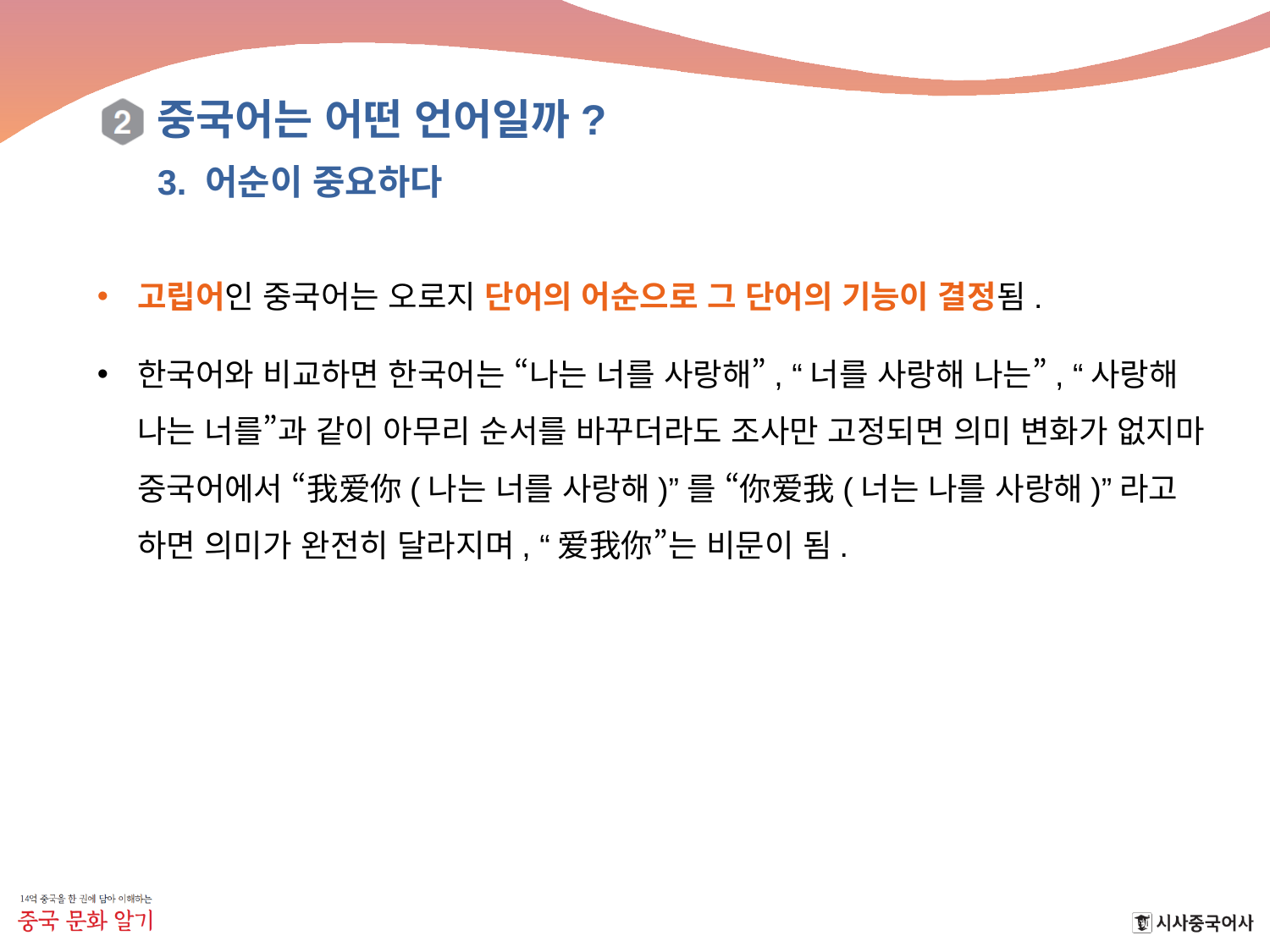

고립어인 중국어는 오로지 단어의 어순으로 그 단어의 기능이 결정됨.
한국어와 비교하면 한국어는 “나는 너를 사랑해”, “너를 사랑해 나는”, “사랑해 나는 너를”과 같이 아무리 순서를 바꾸더라도 조사만 고정되면 의미 변화가 없지마 중국어에서 “我爱你(나는 너를 사랑해)”를 “你爱我(너는 나를 사랑해)”라고 하면 의미가 완전히 달라지며, “爱我你”는 비문이 됨.